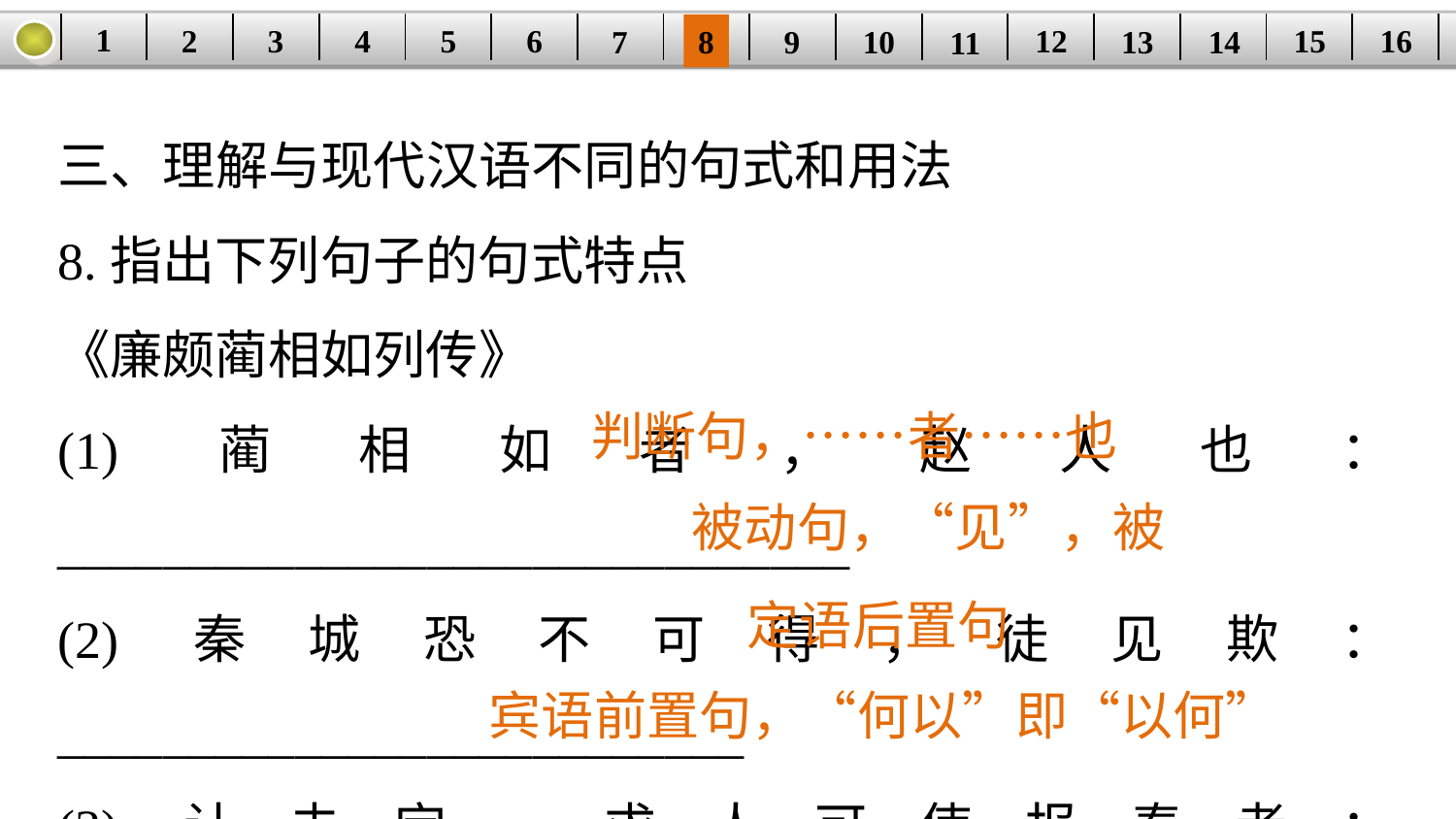

1
2
3
4
16
|  |  |  |  |  |  |  |  |  |  |  |  |  |  |  |  |
| --- | --- | --- | --- | --- | --- | --- | --- | --- | --- | --- | --- | --- | --- | --- | --- |
5
6
15
12
7
8
14
9
10
13
11

三、理解与现代汉语不同的句式和用法
8.指出下列句子的句式特点
《廉颇蔺相如列传》
(1)蔺相如者，赵人也：______________________________
(2)秦城恐不可得，徒见欺：__________________________
(3)计未定，求人可使报秦者：________________________
(4)君何以知燕王：__________________________________
判断句，……者……也
被动句，“见”，被
定语后置句
宾语前置句，“何以”即“以何”